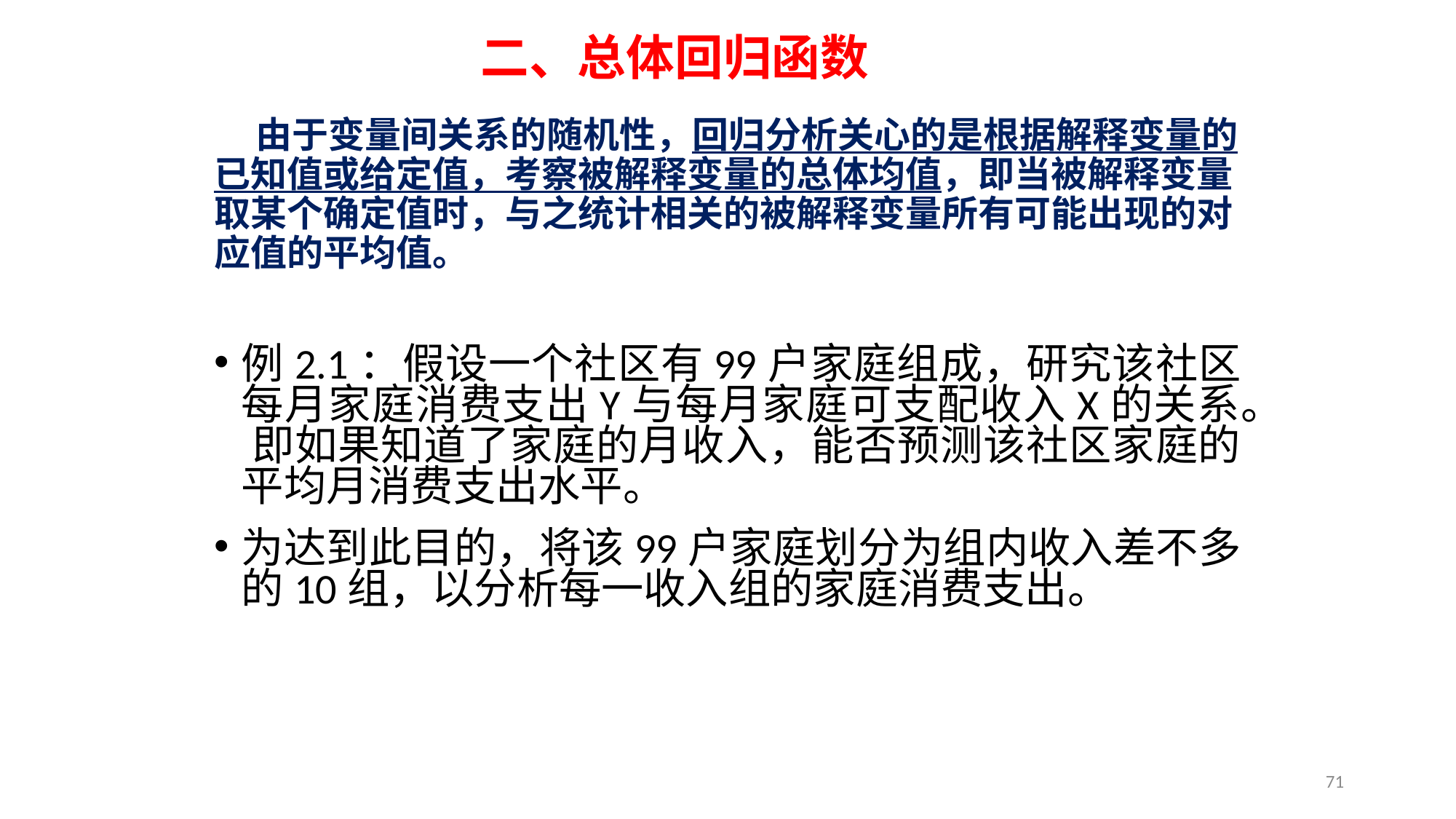

二、总体回归函数
# 由于变量间关系的随机性，回归分析关心的是根据解释变量的已知值或给定值，考察被解释变量的总体均值，即当被解释变量取某个确定值时，与之统计相关的被解释变量所有可能出现的对应值的平均值。
例2.1：假设一个社区有99户家庭组成，研究该社区每月家庭消费支出Y与每月家庭可支配收入X的关系。 即如果知道了家庭的月收入，能否预测该社区家庭的平均月消费支出水平。
为达到此目的，将该99户家庭划分为组内收入差不多的10组，以分析每一收入组的家庭消费支出。
71